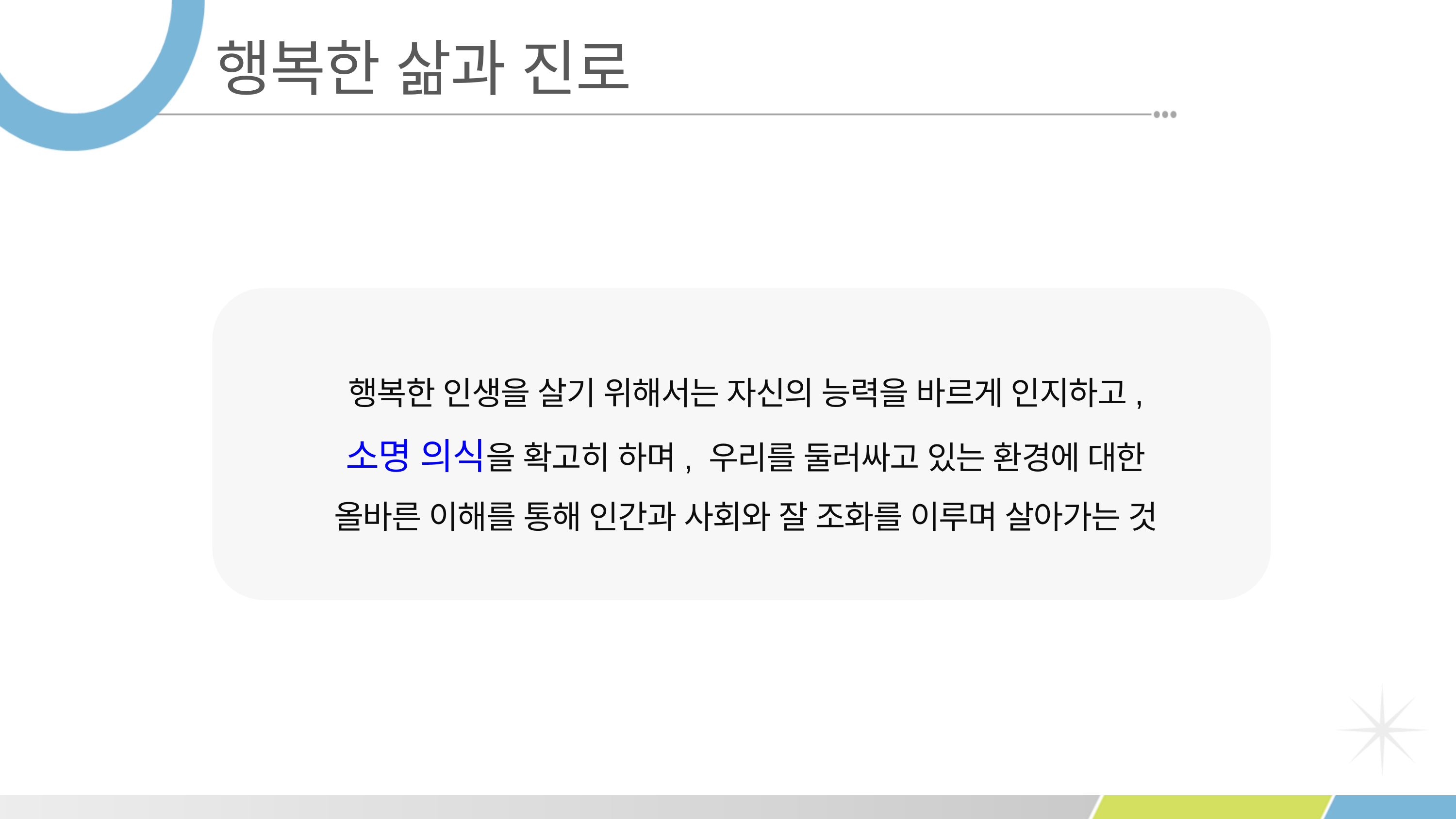

행복한 삶과 진로
행복한 인생을 살기 위해서는 자신의 능력을 바르게 인지하고,
소명 의식을 확고히 하며, 우리를 둘러싸고 있는 환경에 대한
올바른 이해를 통해 인간과 사회와 잘 조화를 이루며 살아가는 것